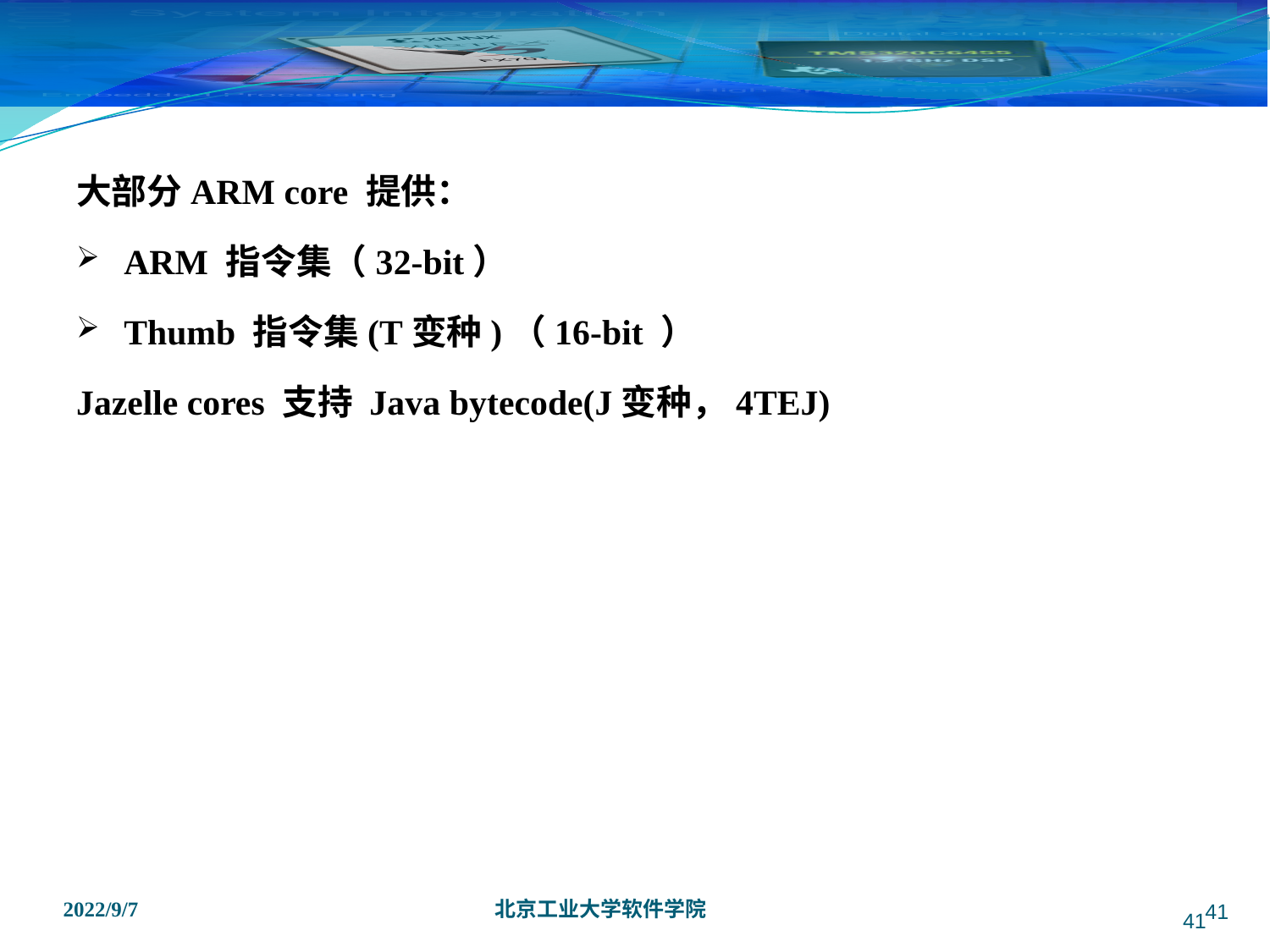

大部分ARM core 提供：
ARM 指令集（32-bit）
Thumb 指令集(T变种)（16-bit ）
Jazelle cores 支持 Java bytecode(J变种，4TEJ)

41